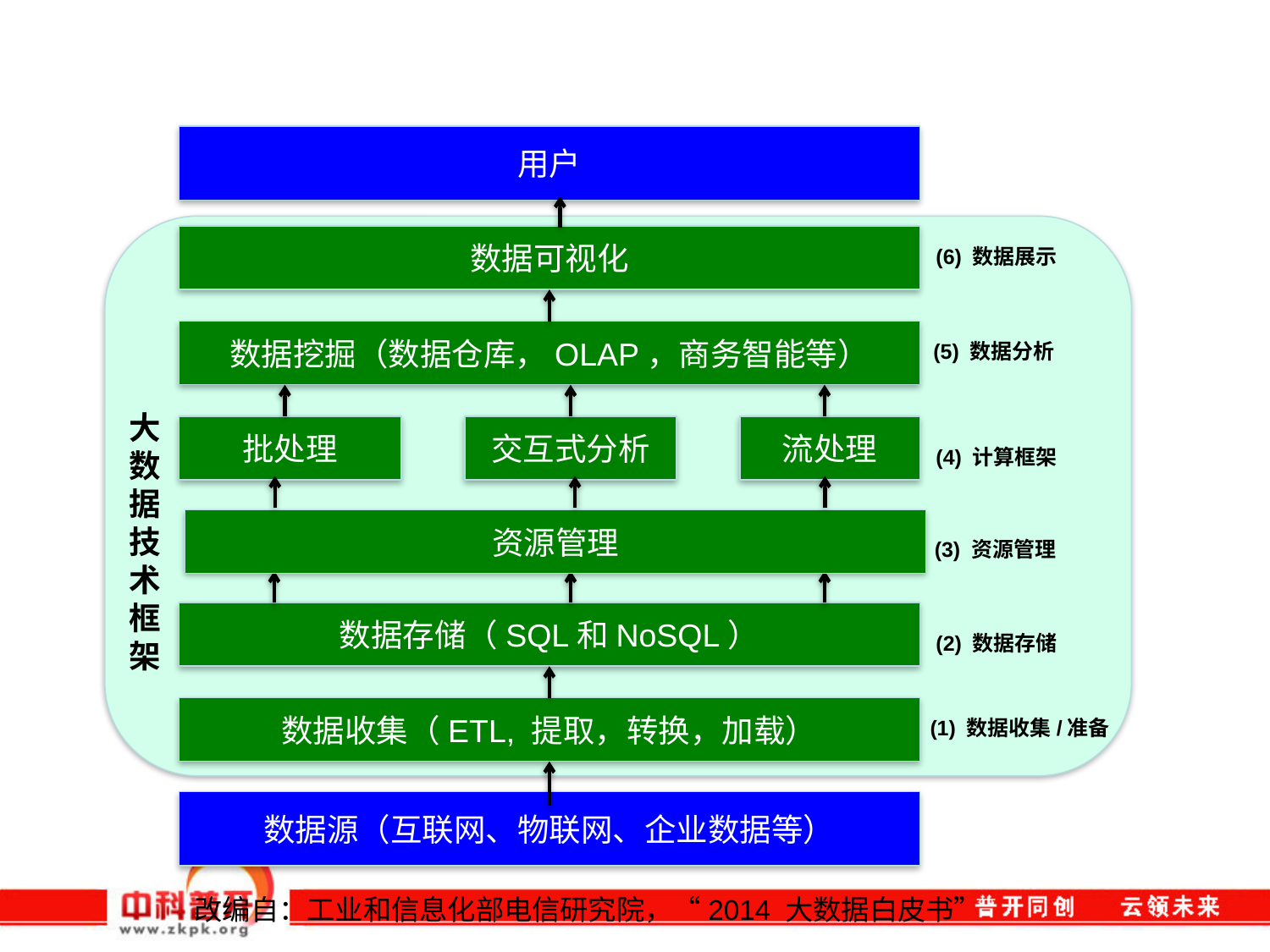

用户

数据可视化
(6) 数据展示
数据挖掘（数据仓库，OLAP，商务智能等）
(5) 数据分析
大
数
据
技
术
框
架
批处理
交互式分析
流处理
(4) 计算框架
资源管理
(3) 资源管理
数据存储（SQL和NoSQL）
(2) 数据存储
数据收集（ETL, 提取，转换，加载）
(1) 数据收集/准备
数据源（互联网、物联网、企业数据等）
改编自：工业和信息化部电信研究院，“2014 大数据白皮书”